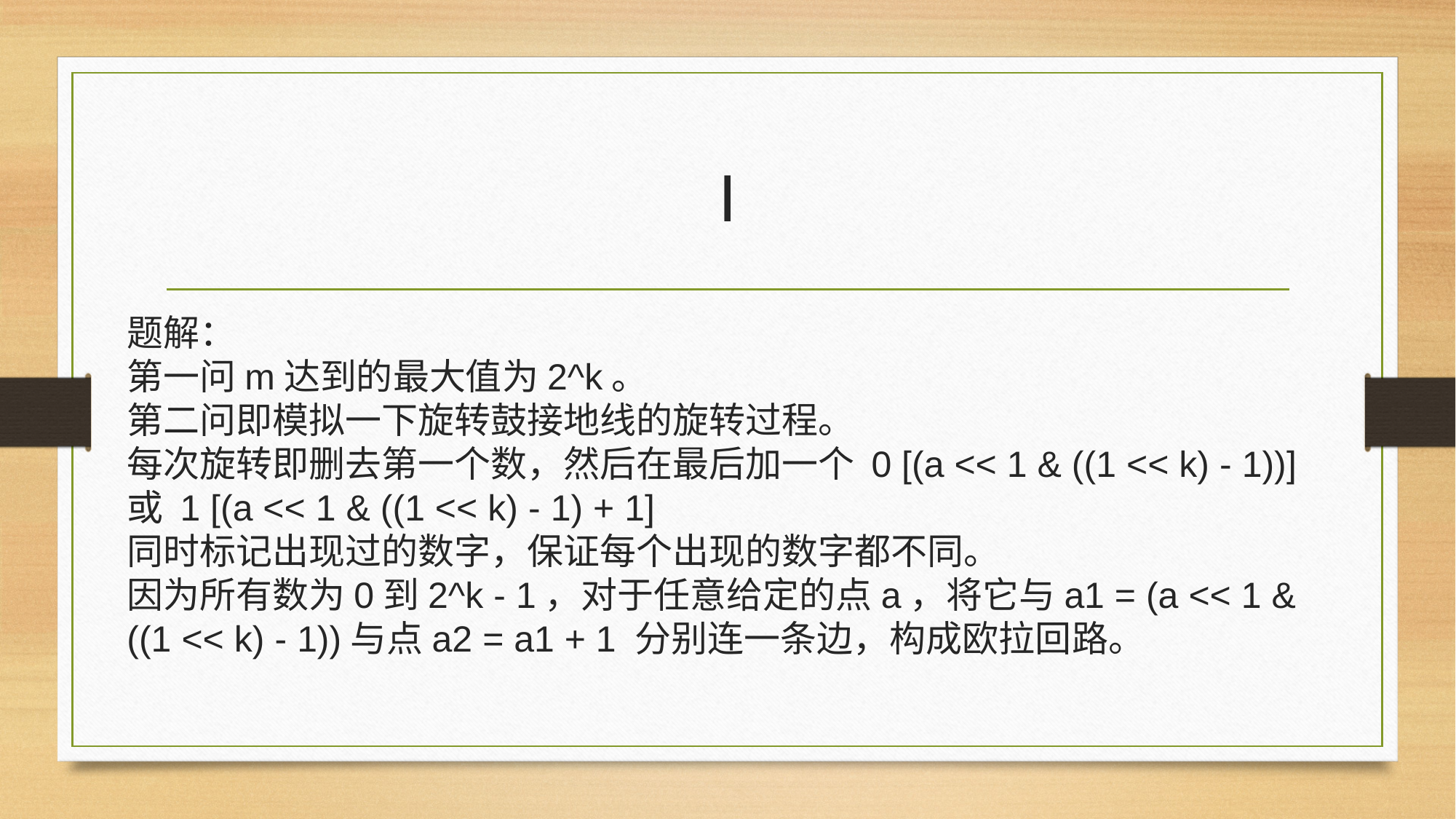

# I
题解：
第一问m达到的最大值为2^k。
第二问即模拟一下旋转鼓接地线的旋转过程。
每次旋转即删去第一个数，然后在最后加一个 0 [(a << 1 & ((1 << k) - 1))]或 1 [(a << 1 & ((1 << k) - 1) + 1]
同时标记出现过的数字，保证每个出现的数字都不同。
因为所有数为0到2^k - 1，对于任意给定的点a，将它与a1 = (a << 1 & ((1 << k) - 1))与点a2 = a1 + 1 分别连一条边，构成欧拉回路。